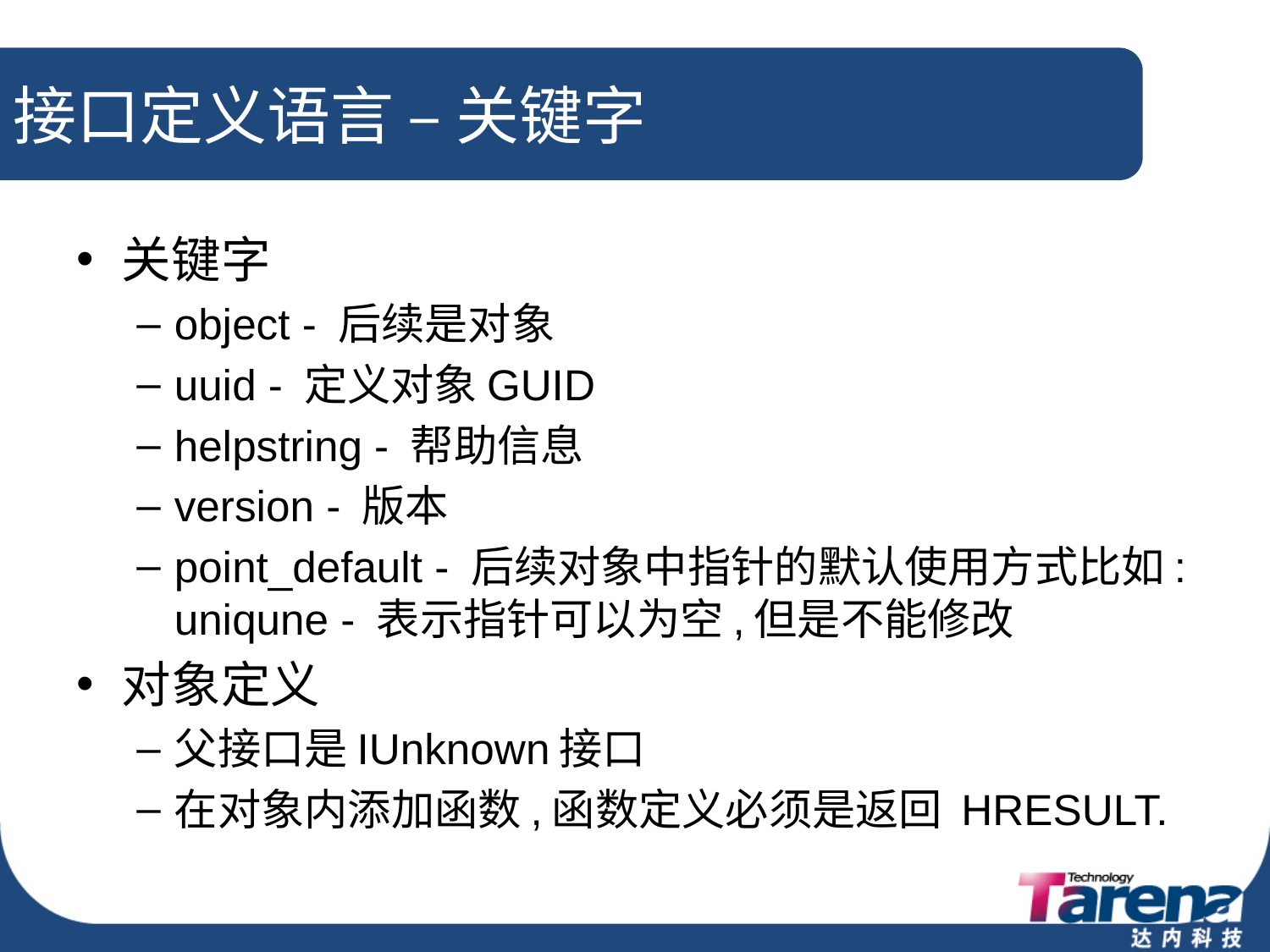

# 接口定义语言 – 关键字
关键字
object - 后续是对象
uuid - 定义对象GUID
helpstring - 帮助信息
version - 版本
point_default - 后续对象中指针的默认使用方式比如: uniqune - 表示指针可以为空,但是不能修改
对象定义
父接口是IUnknown接口
在对象内添加函数,函数定义必须是返回 HRESULT.